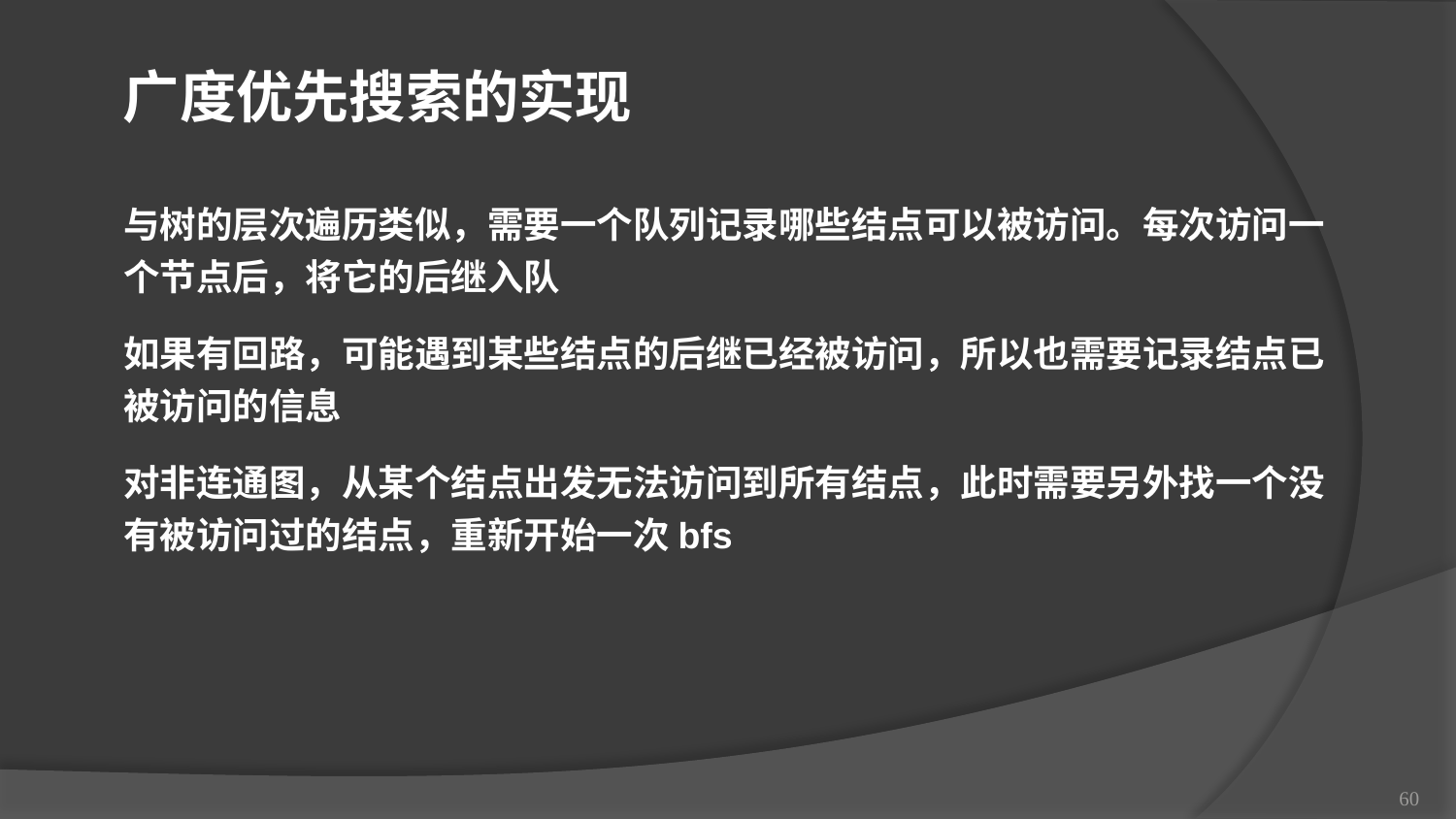

广度优先搜索的实现
与树的层次遍历类似，需要一个队列记录哪些结点可以被访问。每次访问一个节点后，将它的后继入队
如果有回路，可能遇到某些结点的后继已经被访问，所以也需要记录结点已被访问的信息
对非连通图，从某个结点出发无法访问到所有结点，此时需要另外找一个没有被访问过的结点，重新开始一次bfs
60